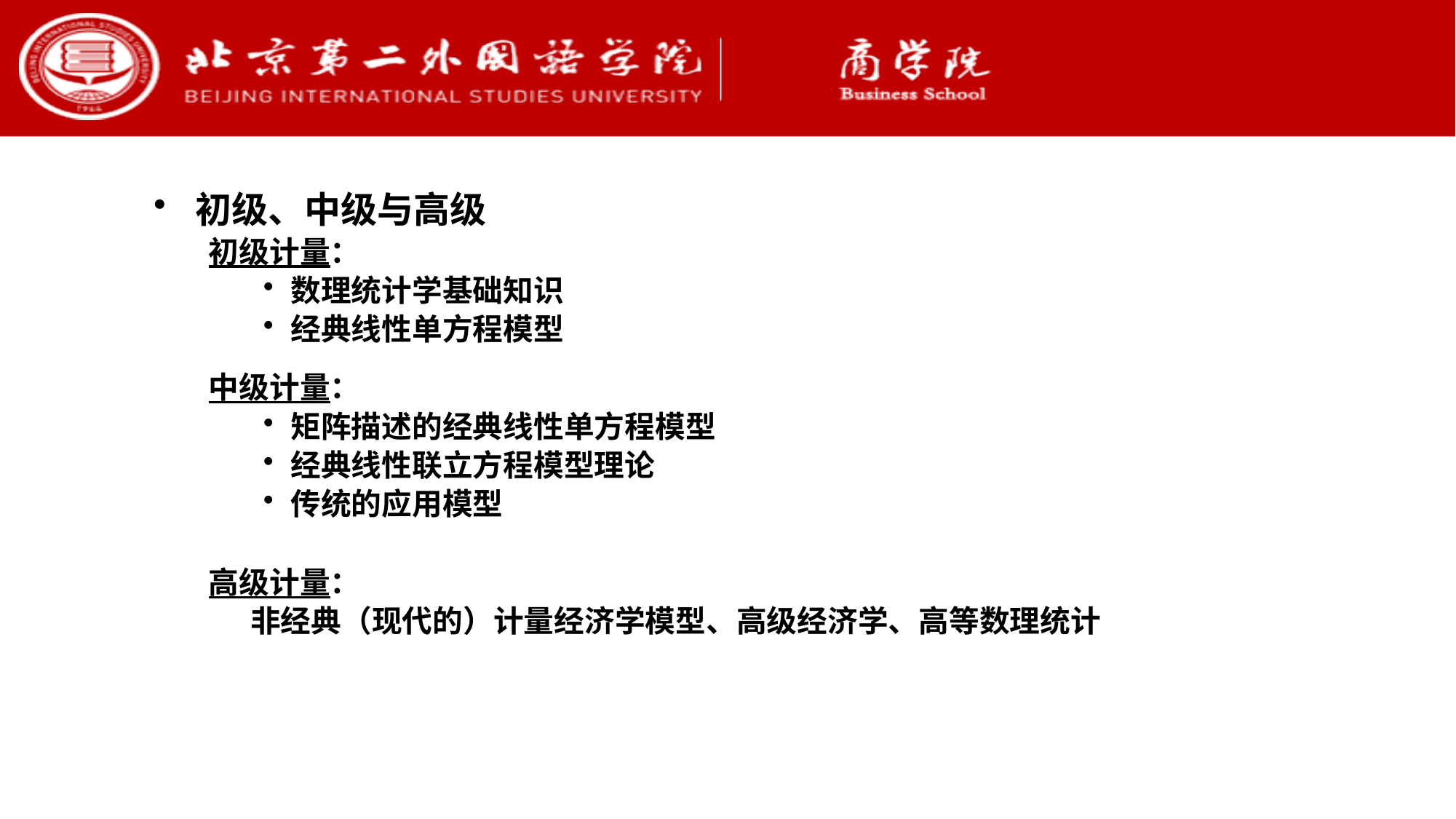

初级、中级与高级
初级计量：
数理统计学基础知识
经典线性单方程模型

中级计量：
矩阵描述的经典线性单方程模型
经典线性联立方程模型理论
传统的应用模型

高级计量：
     非经典（现代的）计量经济学模型、高级经济学、高等数理统计